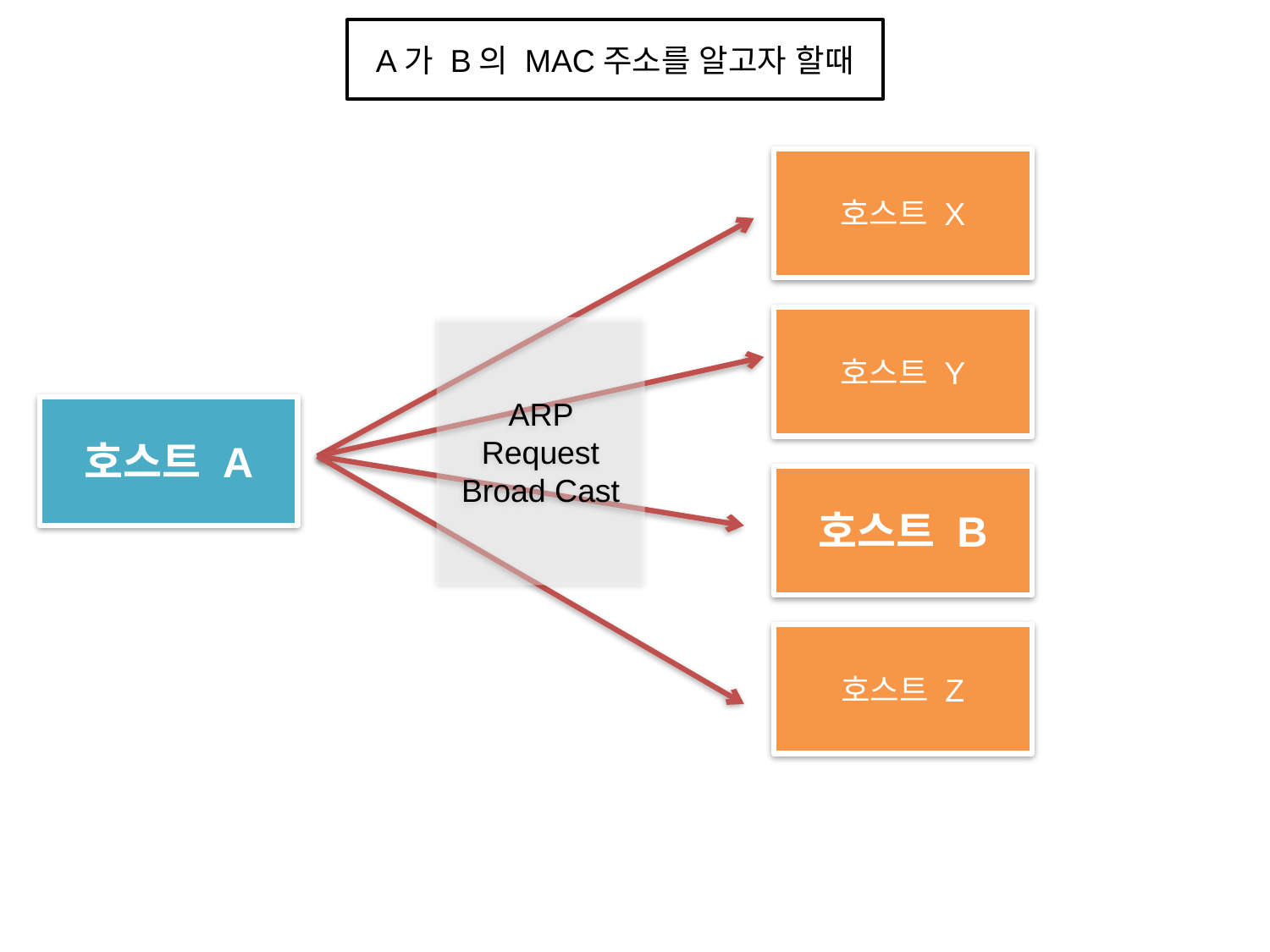

A가 B의 MAC주소를 알고자 할때
호스트 X
호스트 Y
ARP Request
Broad Cast
호스트 A
호스트 B
호스트 Z